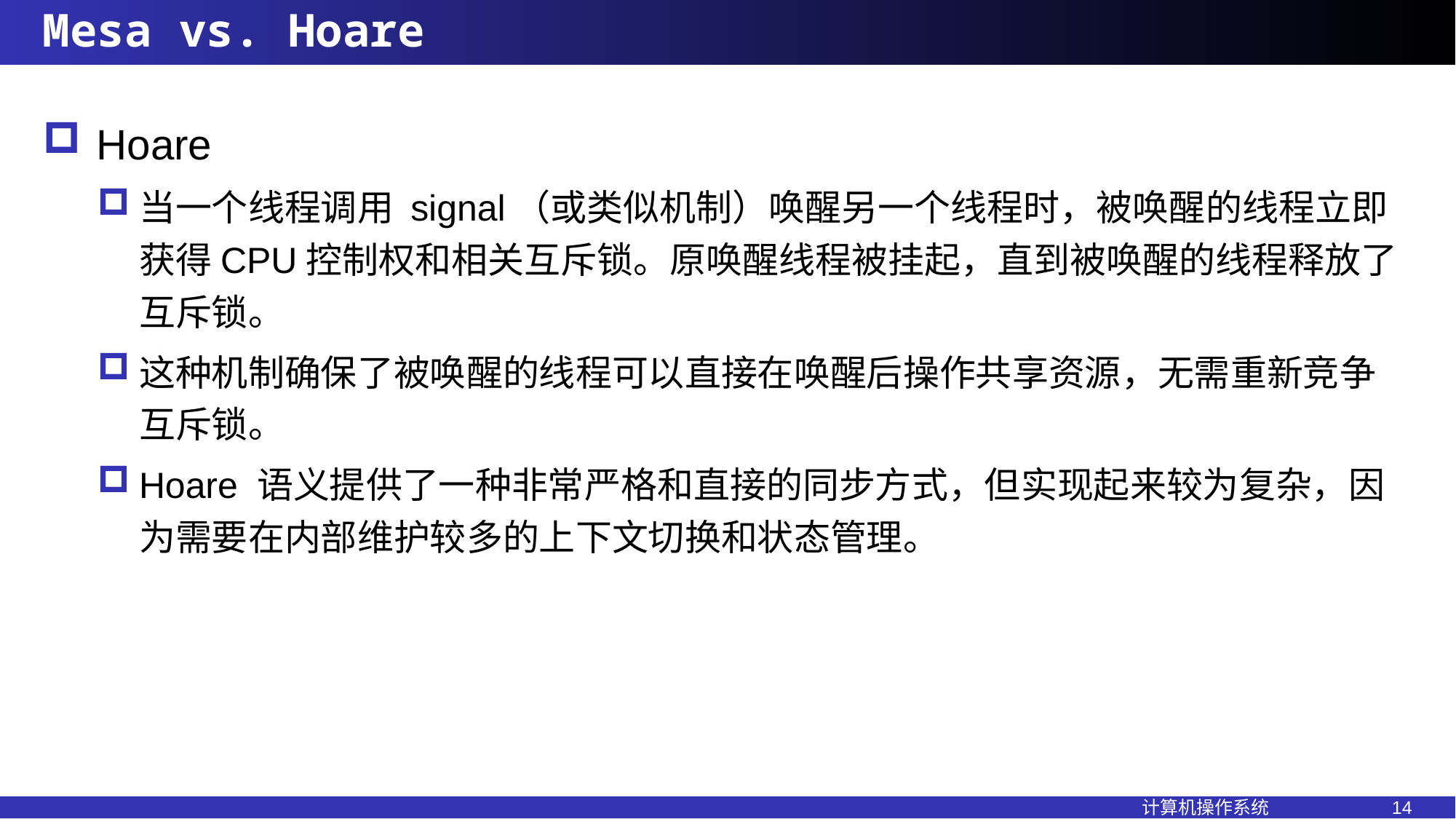

# Mesa vs. Hoare
Hoare
当一个线程调用 signal（或类似机制）唤醒另一个线程时，被唤醒的线程立即获得CPU控制权和相关互斥锁。原唤醒线程被挂起，直到被唤醒的线程释放了互斥锁。
这种机制确保了被唤醒的线程可以直接在唤醒后操作共享资源，无需重新竞争互斥锁。
Hoare 语义提供了一种非常严格和直接的同步方式，但实现起来较为复杂，因为需要在内部维护较多的上下文切换和状态管理。
计算机操作系统                     14